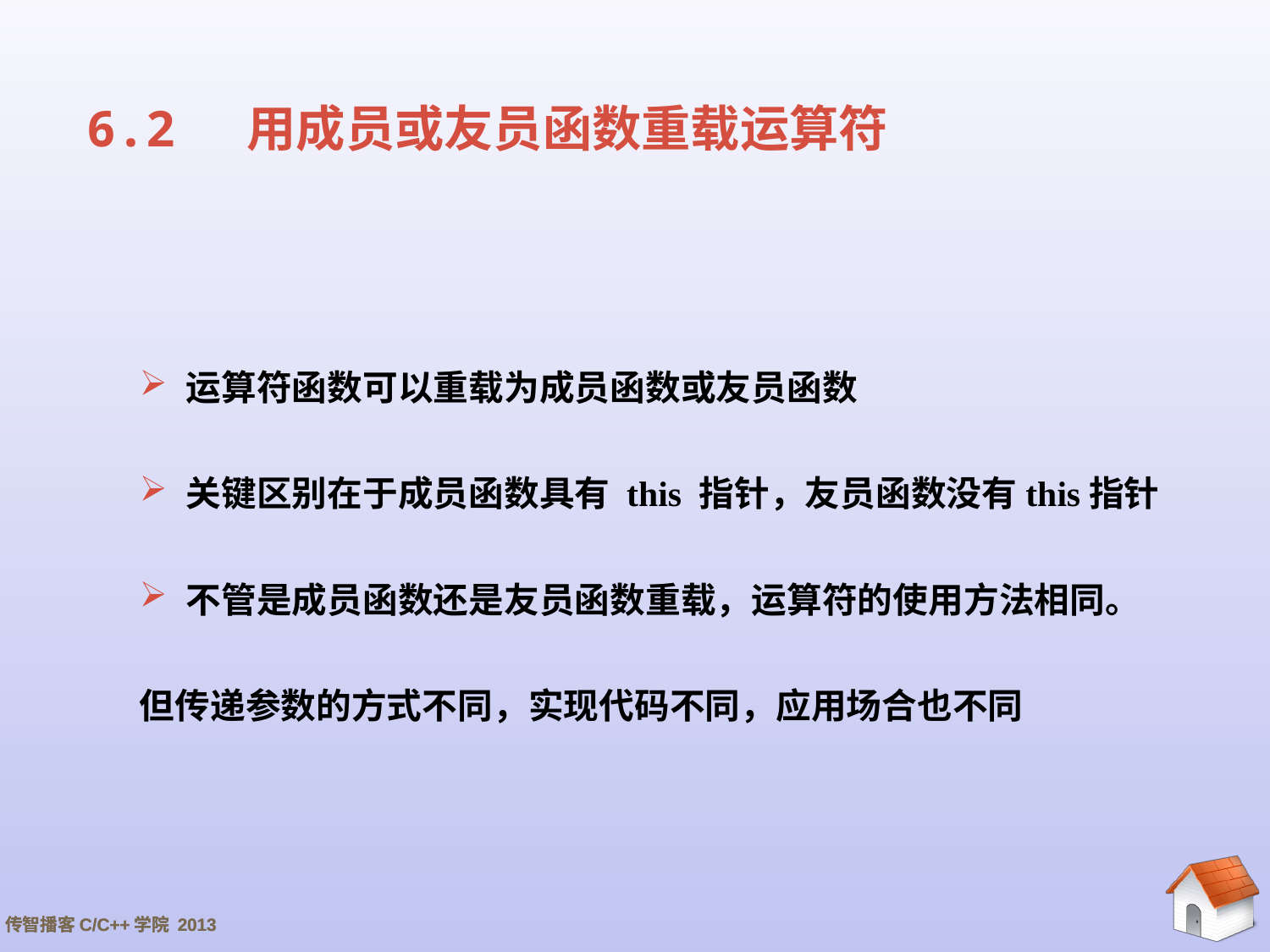

# 6.2  用成员或友员函数重载运算符
 运算符函数可以重载为成员函数或友员函数
 关键区别在于成员函数具有 this 指针，友员函数没有this指针
 不管是成员函数还是友员函数重载，运算符的使用方法相同。
但传递参数的方式不同，实现代码不同，应用场合也不同